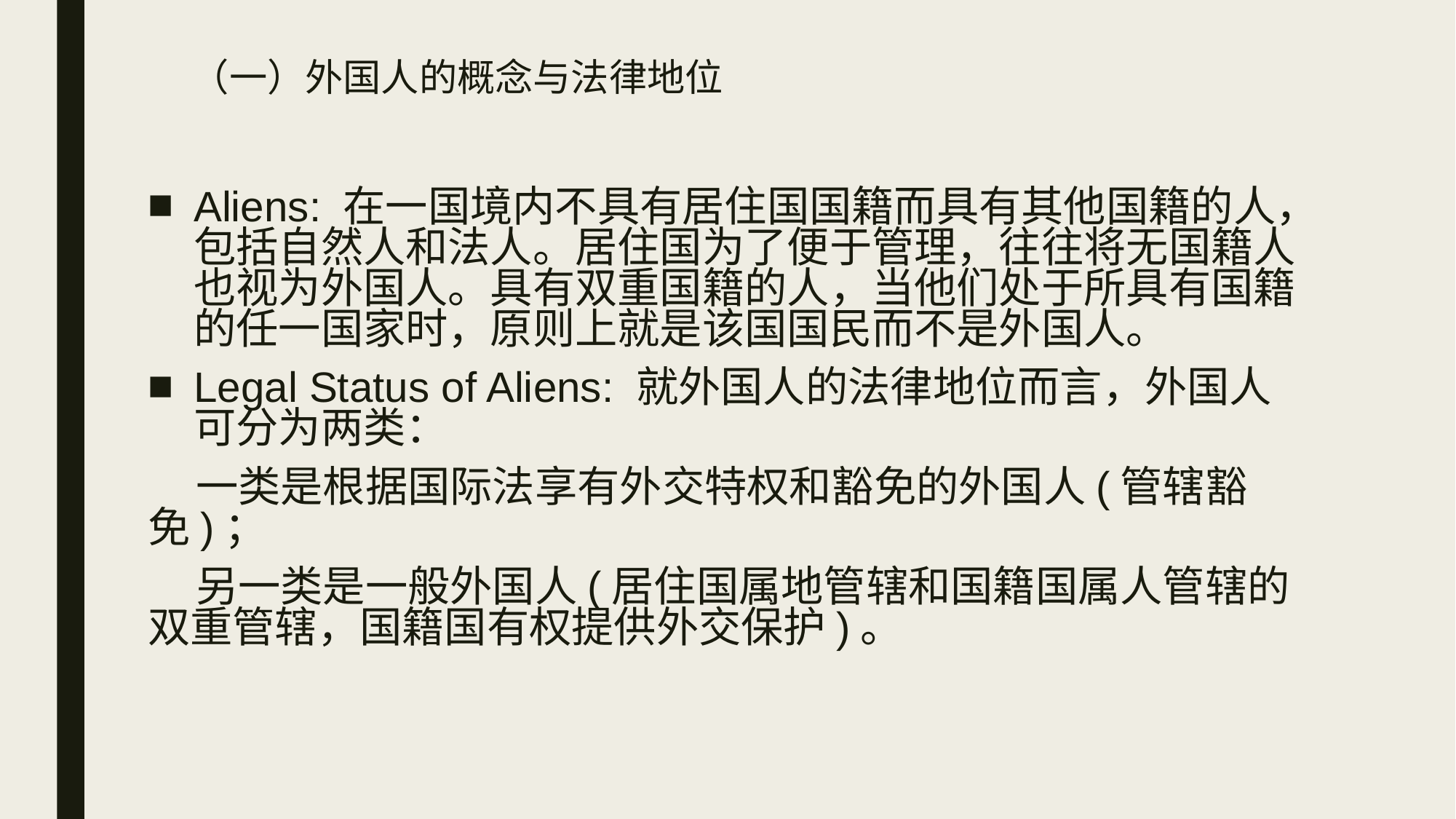

# （一）外国人的概念与法律地位
Aliens: 在一国境内不具有居住国国籍而具有其他国籍的人，包括自然人和法人。居住国为了便于管理，往往将无国籍人也视为外国人。具有双重国籍的人，当他们处于所具有国籍的任一国家时，原则上就是该国国民而不是外国人。
Legal Status of Aliens: 就外国人的法律地位而言，外国人可分为两类：
    一类是根据国际法享有外交特权和豁免的外国人(管辖豁免)；
    另一类是一般外国人(居住国属地管辖和国籍国属人管辖的双重管辖，国籍国有权提供外交保护)。